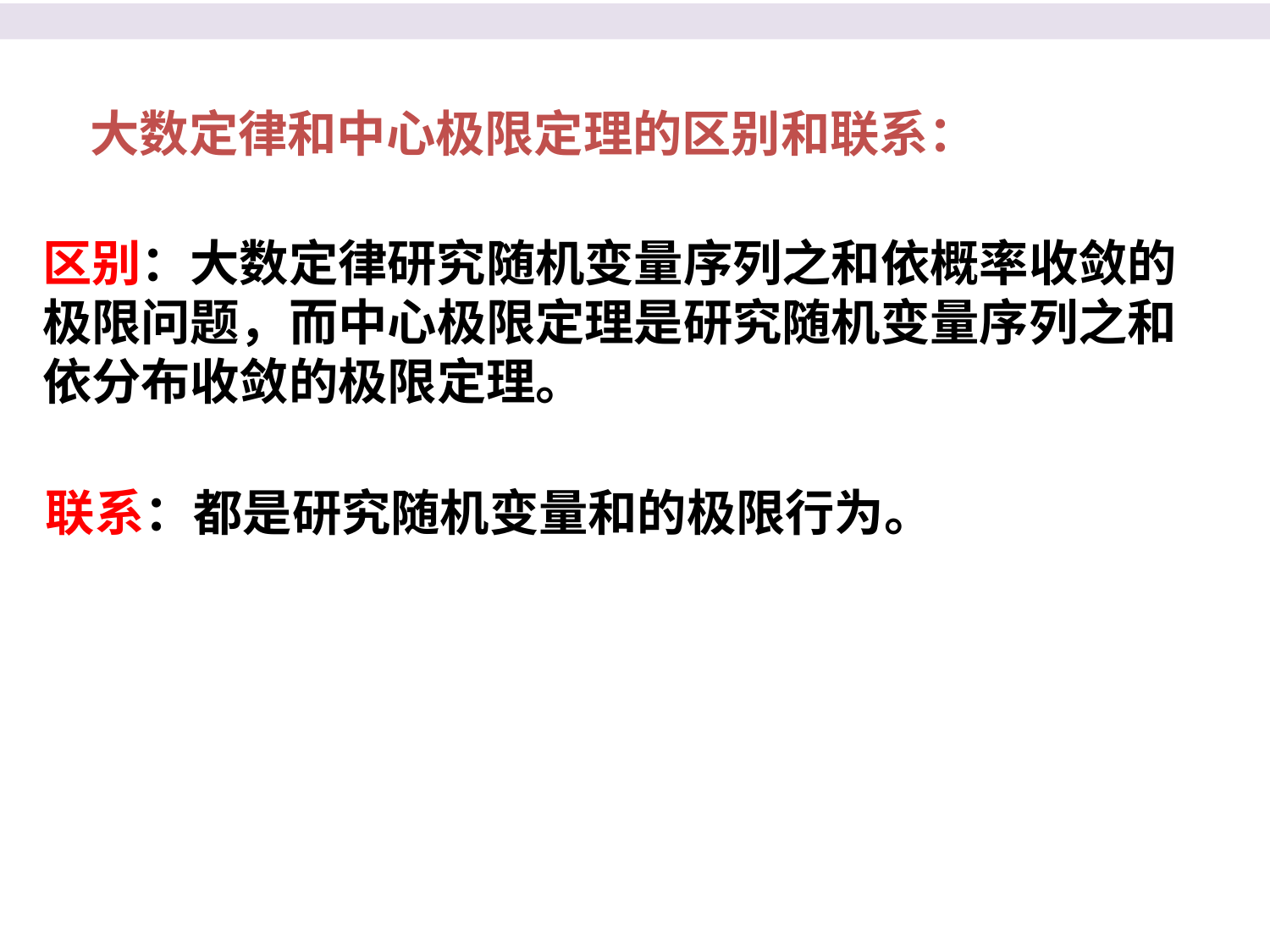

大数定律和中心极限定理的区别和联系：
区别：大数定律研究随机变量序列之和依概率收敛的
极限问题，而中心极限定理是研究随机变量序列之和
依分布收敛的极限定理。
联系：都是研究随机变量和的极限行为。